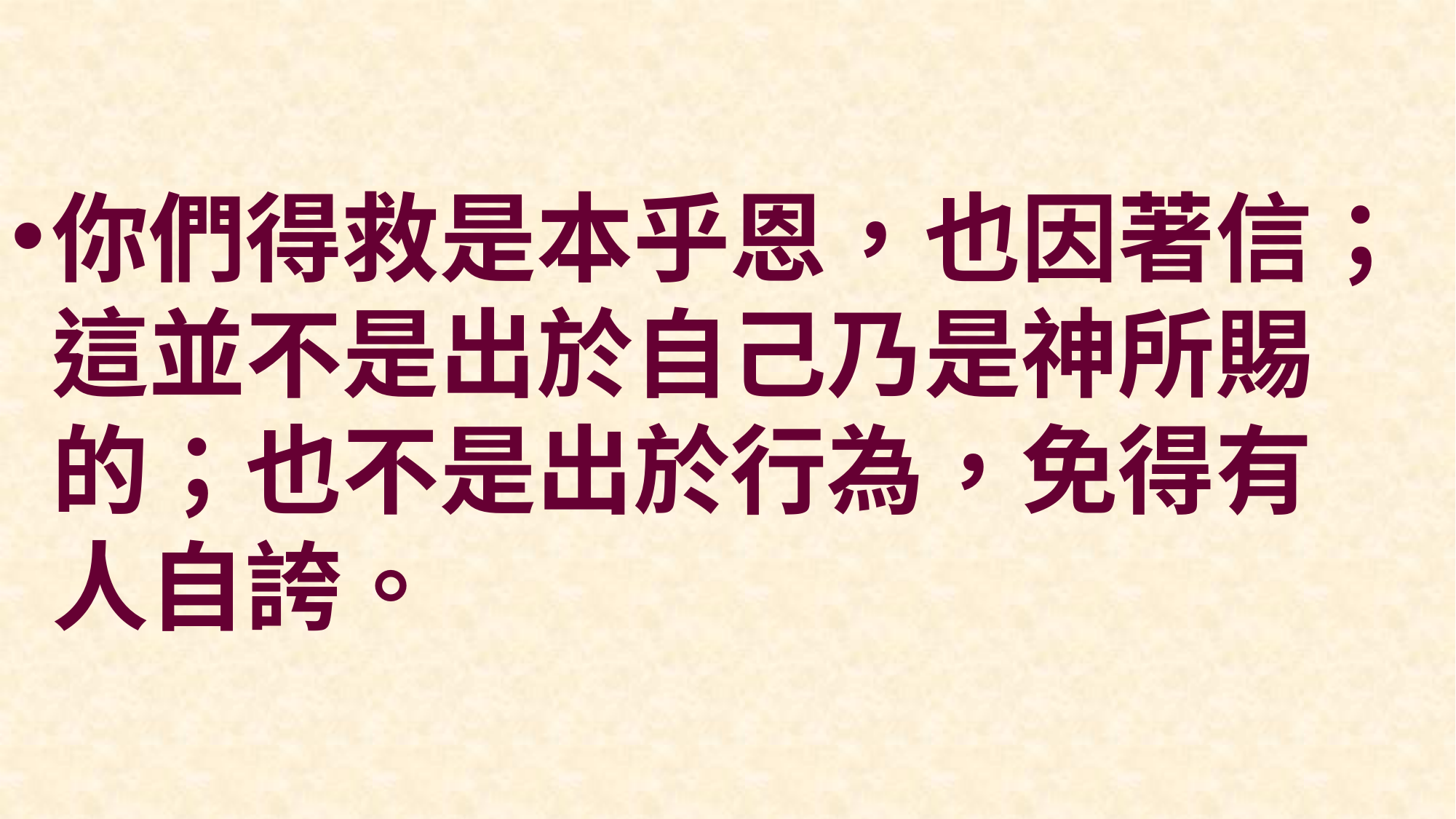

你們得救是本乎恩，也因著信；這並不是出於自己乃是神所賜的；也不是出於行為，免得有人自誇。